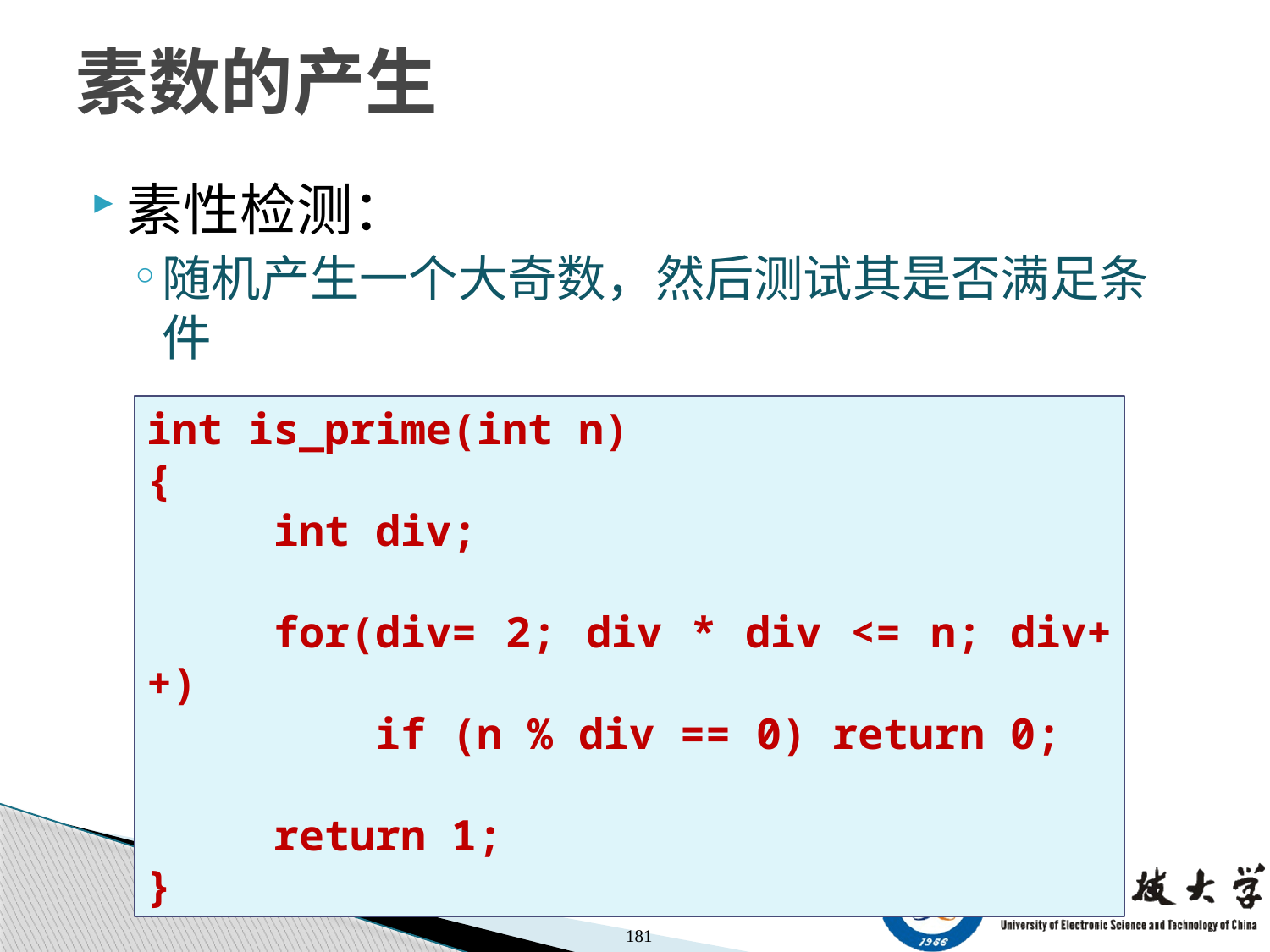

# 素数的产生
素性检测：
随机产生一个大奇数，然后测试其是否满足条件
int is_prime(int n)
{
  	int div;

	for(div= 2; div * div <= n; div++)
    	    if (n % div == 0) return 0;

  	return 1;
}
181